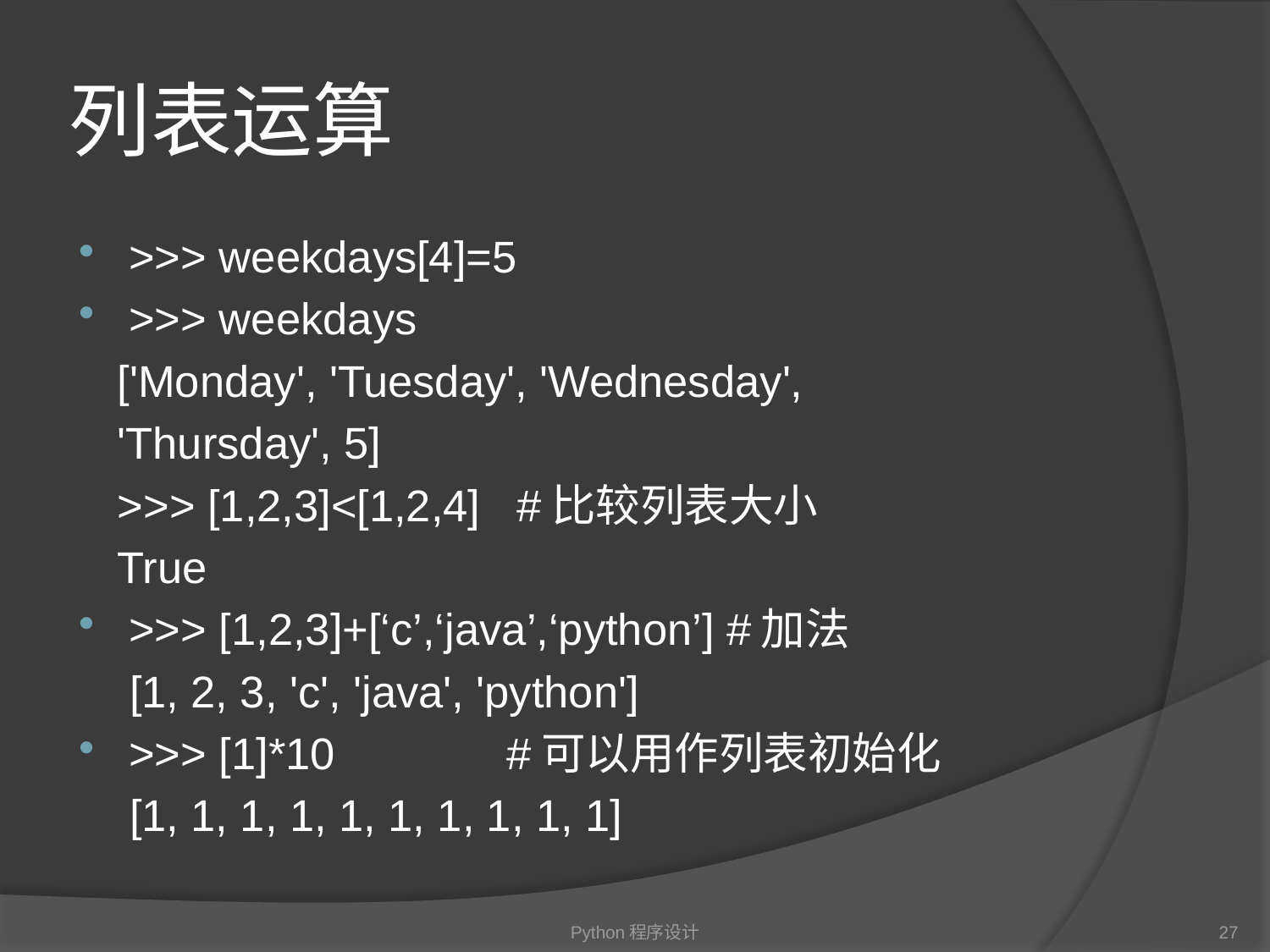

# 列表运算
>>> weekdays[4]=5
>>> weekdays
   ['Monday', 'Tuesday', 'Wednesday',
   'Thursday', 5]
   >>> [1,2,3]<[1,2,4]   #比较列表大小
   True
>>> [1,2,3]+[‘c’,‘java’,‘python’] #加法
    [1, 2, 3, 'c', 'java', 'python']
>>> [1]*10              #可以用作列表初始化
    [1, 1, 1, 1, 1, 1, 1, 1, 1, 1]

Python程序设计
27